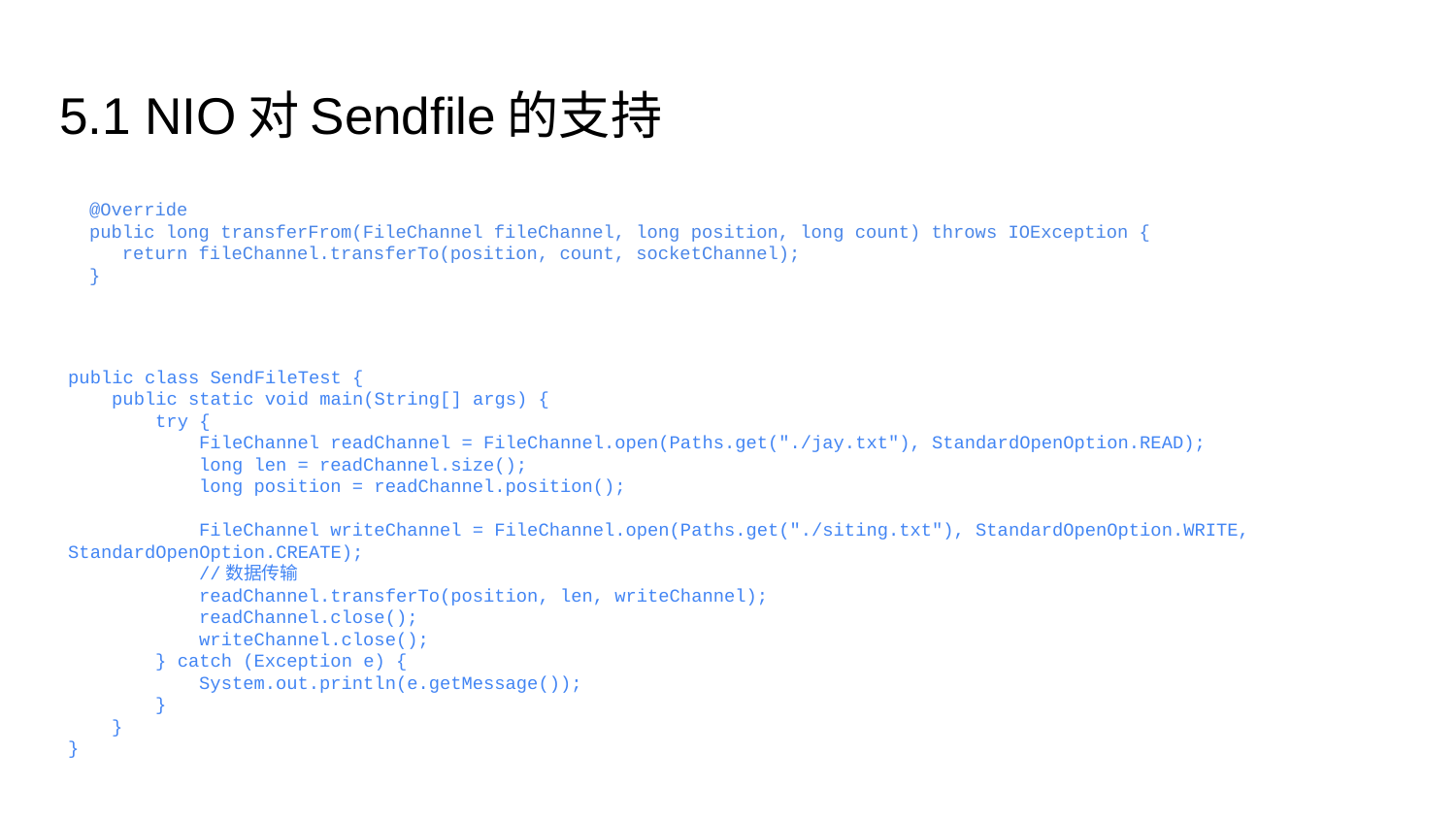

# 5.1 NIO对Sendfile的支持
@Override
public long transferFrom(FileChannel fileChannel, long position, long count) throws IOException {
   return fileChannel.transferTo(position, count, socketChannel);
}
public class SendFileTest {
    public static void main(String[] args) {
        try {
            FileChannel readChannel = FileChannel.open(Paths.get("./jay.txt"), StandardOpenOption.READ);
            long len = readChannel.size();
            long position = readChannel.position();

            FileChannel writeChannel = FileChannel.open(Paths.get("./siting.txt"), StandardOpenOption.WRITE, StandardOpenOption.CREATE);
            //数据传输
            readChannel.transferTo(position, len, writeChannel);
            readChannel.close();
            writeChannel.close();
        } catch (Exception e) {
            System.out.println(e.getMessage());
        }
    }
}